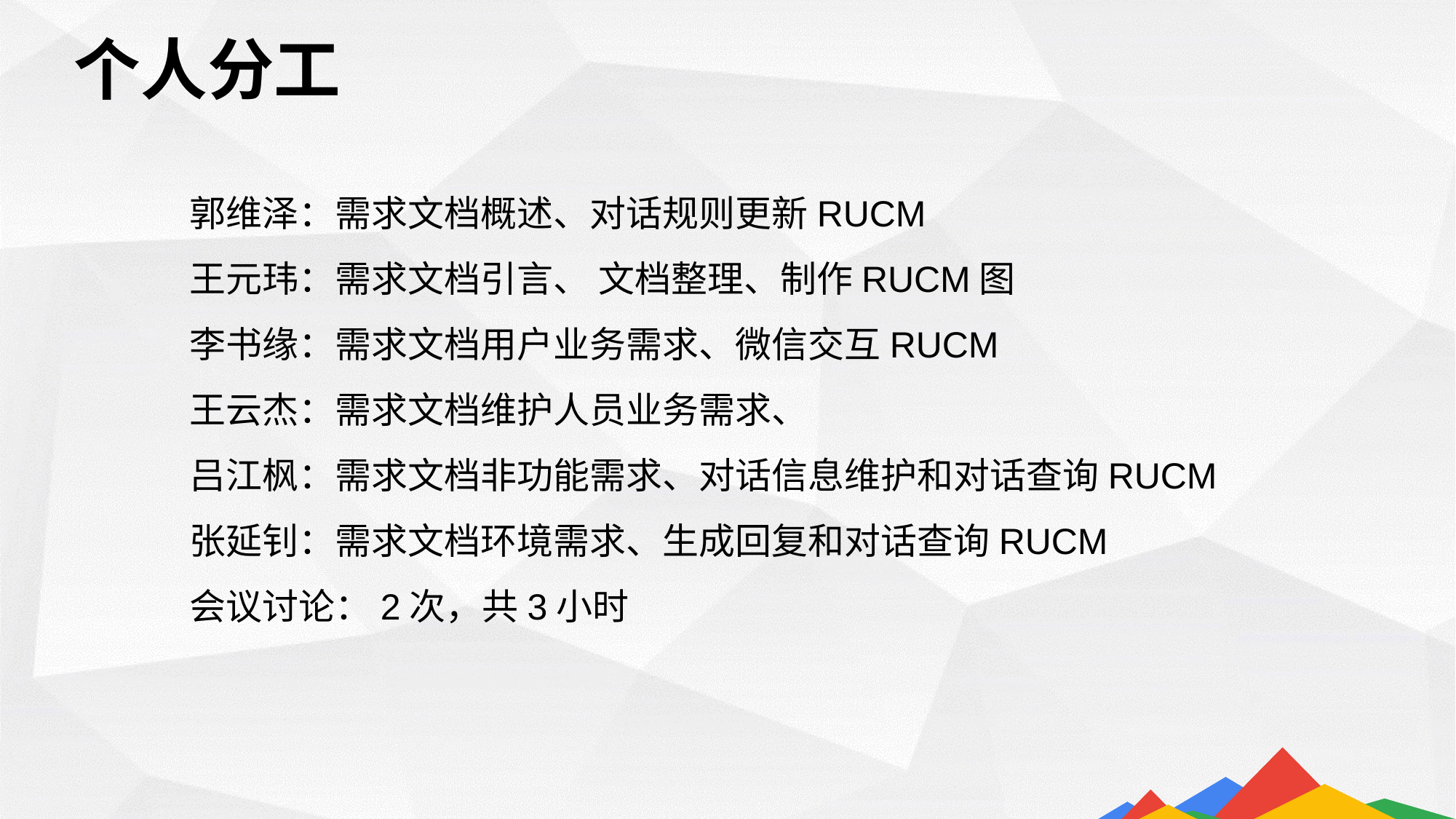

# 个人分工
郭维泽：需求文档概述、对话规则更新RUCM
王元玮：需求文档引言、 文档整理、制作RUCM图
李书缘：需求文档用户业务需求、微信交互RUCM
王云杰：需求文档维护人员业务需求、
吕江枫：需求文档非功能需求、对话信息维护和对话查询RUCM
张延钊：需求文档环境需求、生成回复和对话查询RUCM
会议讨论：2次，共3小时